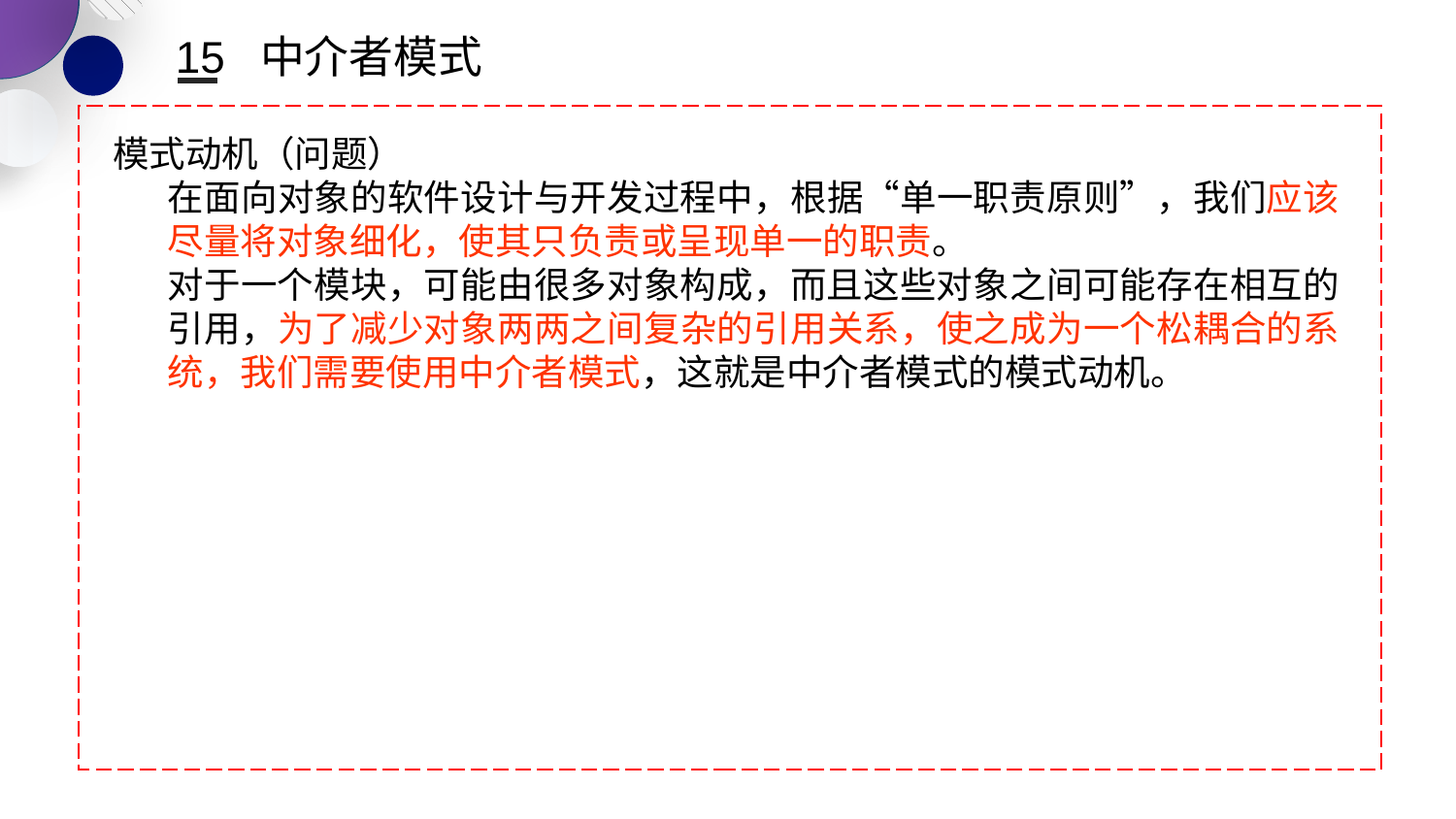

15  中介者模式

模式动机（问题）
在面向对象的软件设计与开发过程中，根据“单一职责原则”，我们应该尽量将对象细化，使其只负责或呈现单一的职责。
对于一个模块，可能由很多对象构成，而且这些对象之间可能存在相互的引用，为了减少对象两两之间复杂的引用关系，使之成为一个松耦合的系统，我们需要使用中介者模式，这就是中介者模式的模式动机。